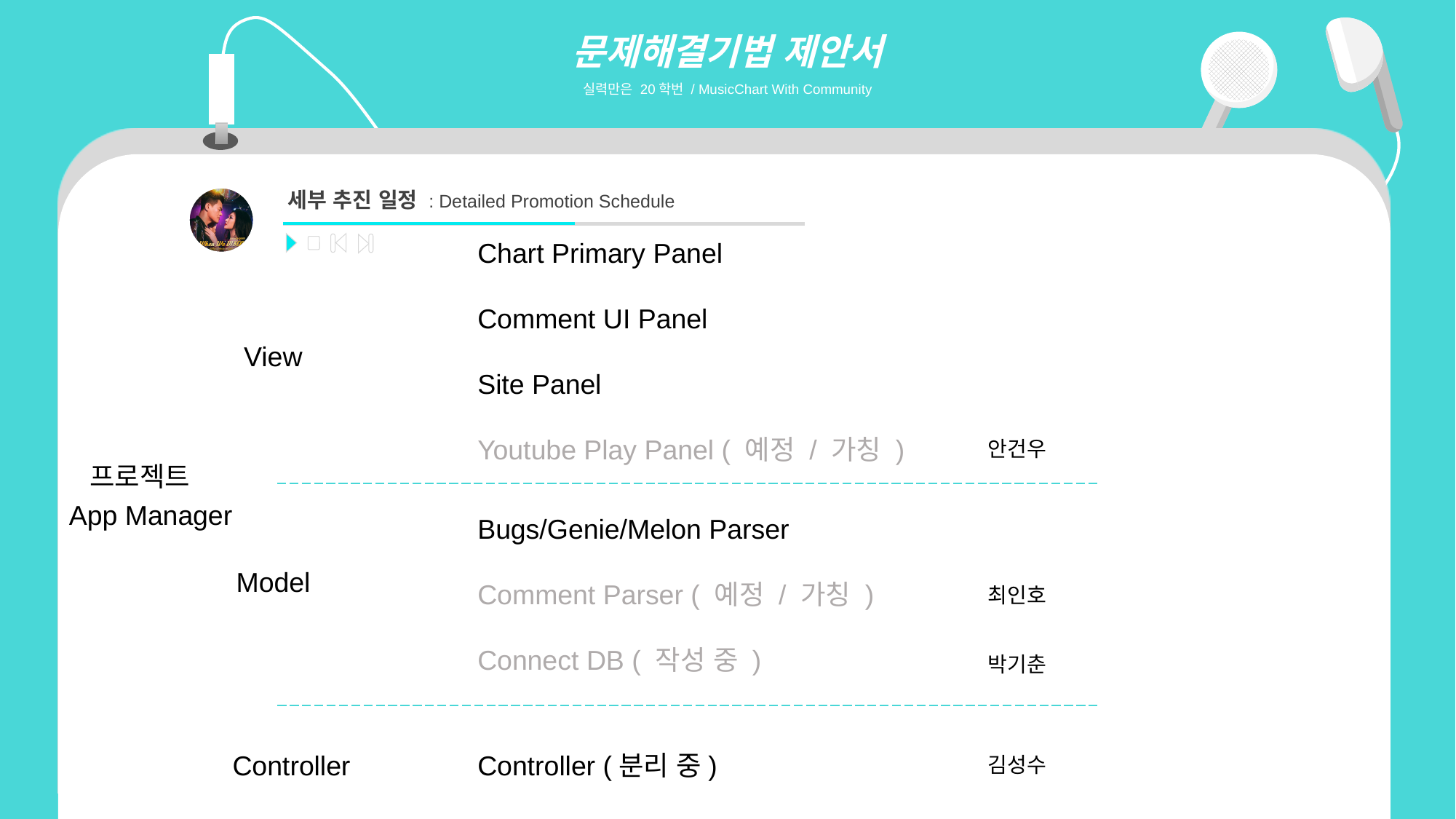

문제해결기법 제안서
실력만은 20학번 / MusicChart With Community

세부 추진 일정 : Detailed Promotion Schedule

Chart Primary Panel

Comment UI Panel

Site Panel

Youtube Play Panel ( 예정 / 가칭 )
View
안건우
프로젝트
App Manager
Bugs/Genie/Melon Parser

Comment Parser ( 예정 / 가칭 )

Connect DB ( 작성 중 )
Model
최인호
박기춘
Controller
Controller (분리 중)
김성수